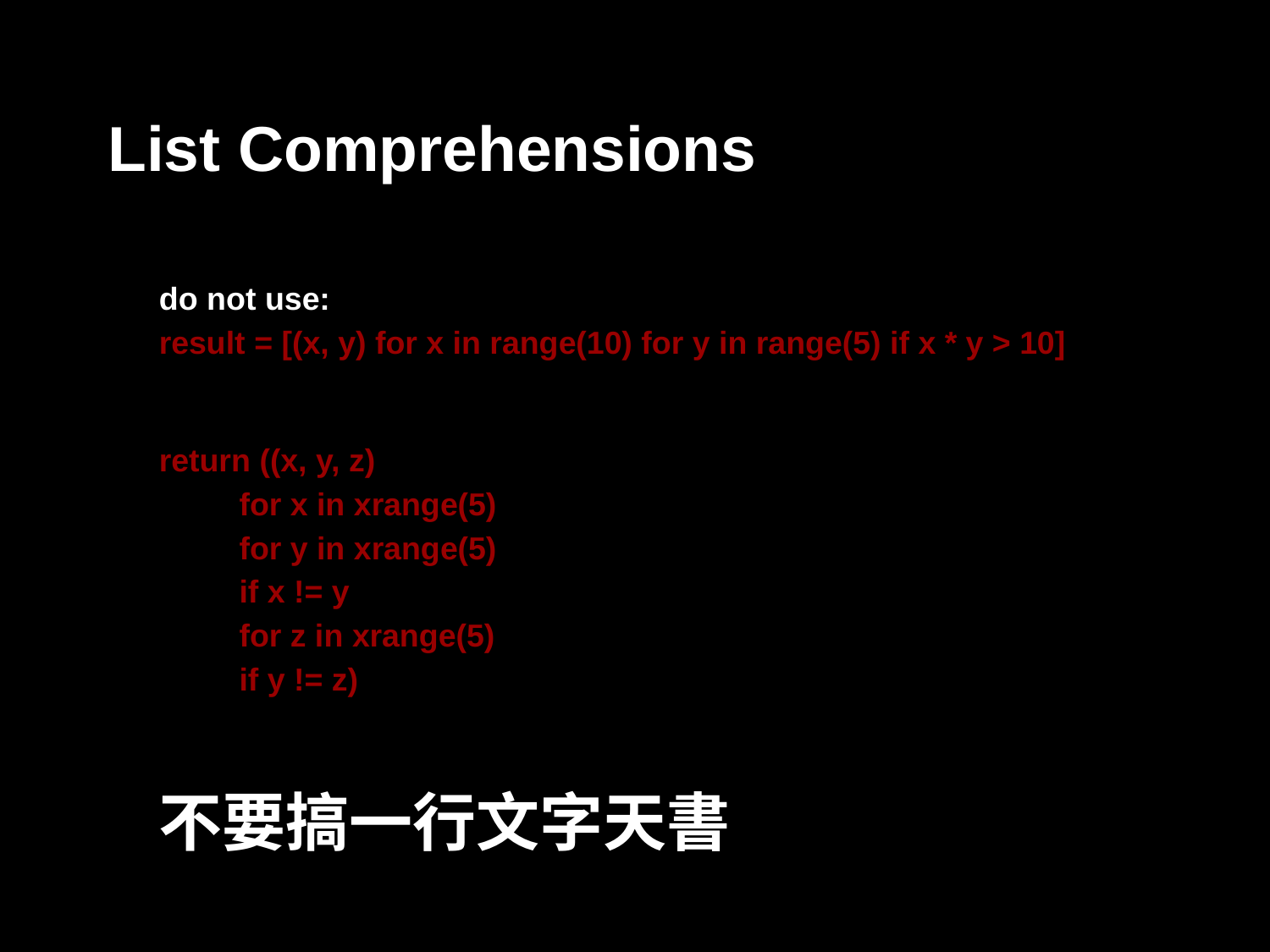

# List Comprehensions

do not use:
result = [(x, y) for x in range(10) for y in range(5) if x * y > 10]

return ((x, y, z)
         for x in xrange(5)
         for y in xrange(5)
         if x != y
         for z in xrange(5)
         if y != z)

不要搞一行文字天書